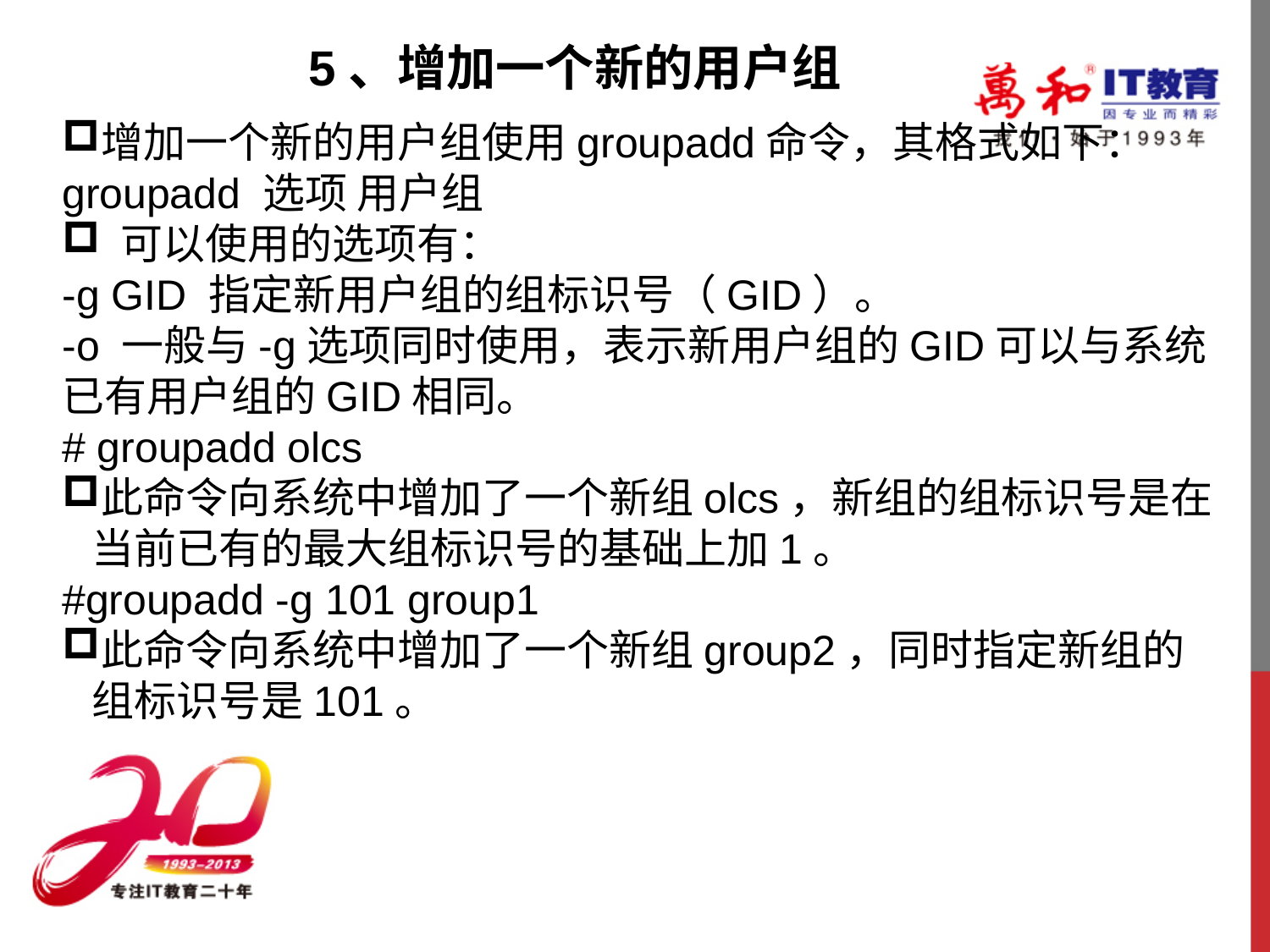

5、增加一个新的用户组
增加一个新的用户组使用groupadd命令，其格式如下：
groupadd 选项 用户组
 可以使用的选项有：
-g GID 指定新用户组的组标识号（GID）。
-o 一般与-g选项同时使用，表示新用户组的GID可以与系统已有用户组的GID相同。
# groupadd olcs
此命令向系统中增加了一个新组olcs，新组的组标识号是在当前已有的最大组标识号的基础上加1。
#groupadd -g 101 group1
此命令向系统中增加了一个新组group2，同时指定新组的组标识号是101。